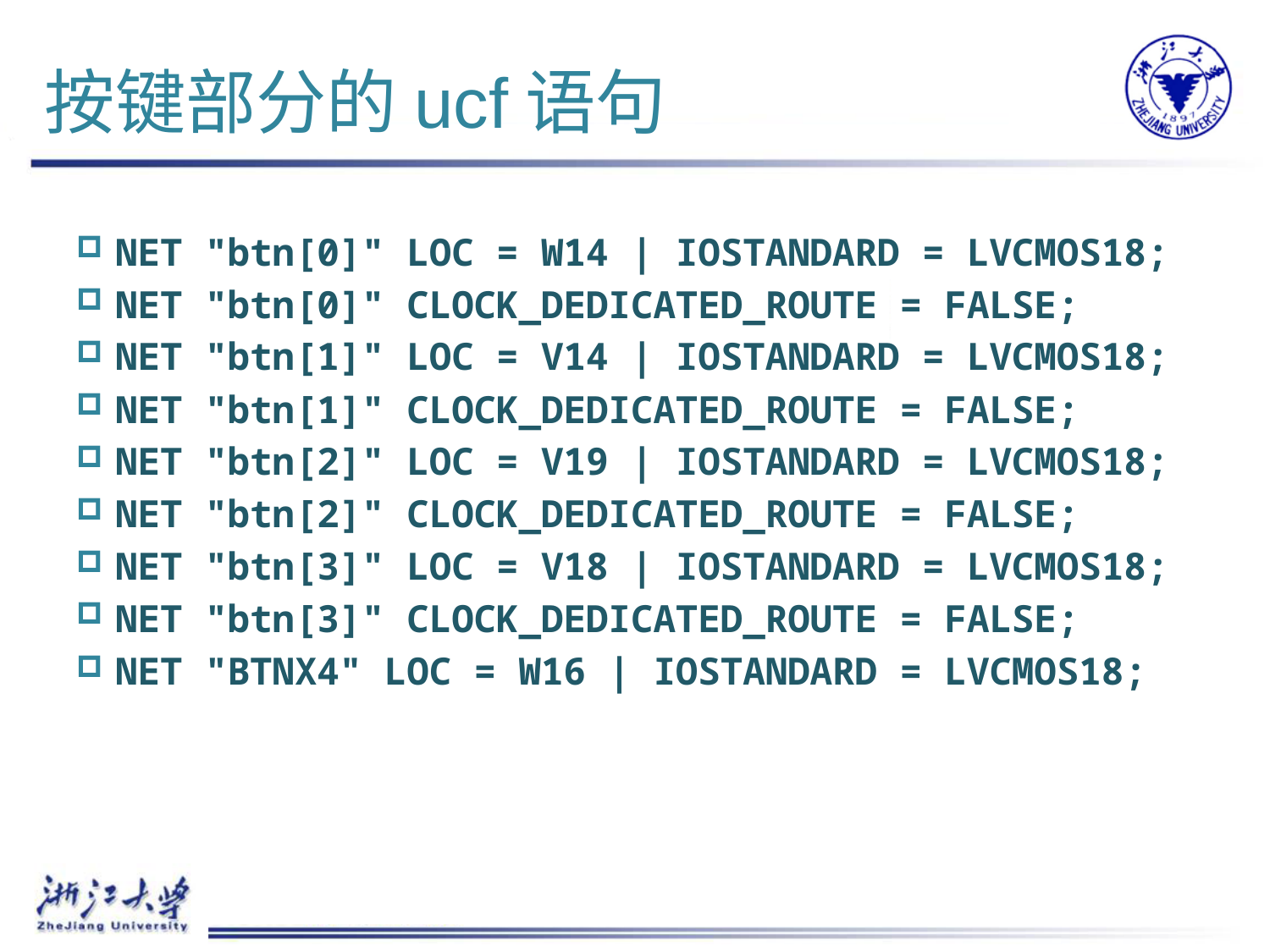

# 按键部分的ucf语句
NET "btn[0]" LOC = W14 | IOSTANDARD = LVCMOS18;
NET "btn[0]" CLOCK_DEDICATED_ROUTE = FALSE;
NET "btn[1]" LOC = V14 | IOSTANDARD = LVCMOS18;
NET "btn[1]" CLOCK_DEDICATED_ROUTE = FALSE;
NET "btn[2]" LOC = V19 | IOSTANDARD = LVCMOS18;
NET "btn[2]" CLOCK_DEDICATED_ROUTE = FALSE;
NET "btn[3]" LOC = V18 | IOSTANDARD = LVCMOS18;
NET "btn[3]" CLOCK_DEDICATED_ROUTE = FALSE;
NET "BTNX4" LOC = W16 | IOSTANDARD = LVCMOS18;